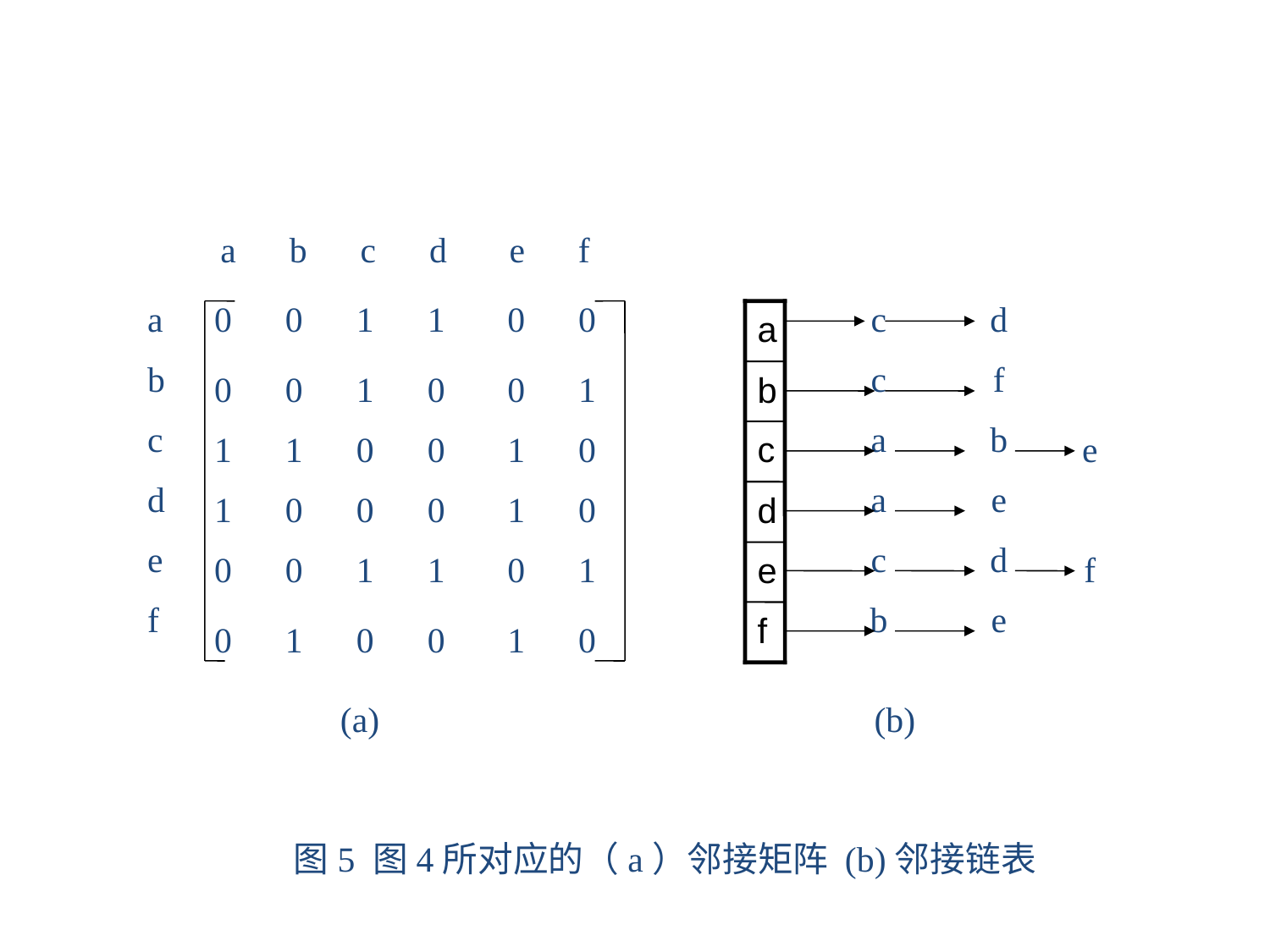

a      b      c      d       e      f
a
b
c
d
e
f
0      0      1      1       0      0
c
c
a
a
c
b

d
f
b
e
d
e

a

0      0      1      0       0      1
b

1      1      0      0       1      0
e

f
c

1      0      0      0       1      0
d

0      0      1      1       0      1
e

f

0      1      0      0       1      0

(a)
(b)
图5 图4所对应的（a）邻接矩阵 (b)邻接链表